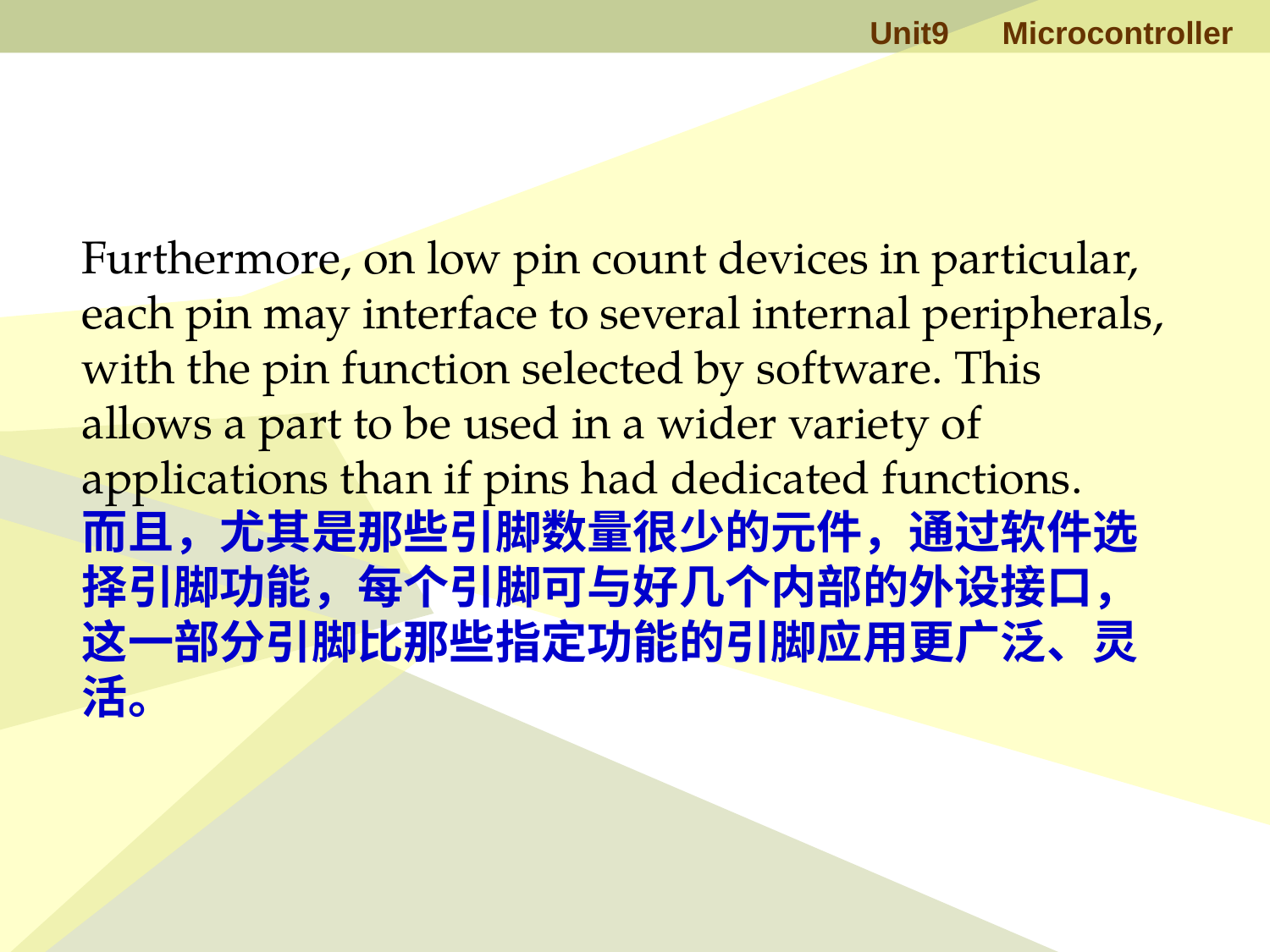

Furthermore, on low pin count devices in particular, each pin may interface to several internal peripherals, with the pin function selected by software. This allows a part to be used in a wider variety of applications than if pins had dedicated functions.
而且，尤其是那些引脚数量很少的元件，通过软件选择引脚功能，每个引脚可与好几个内部的外设接口，这一部分引脚比那些指定功能的引脚应用更广泛、灵活。